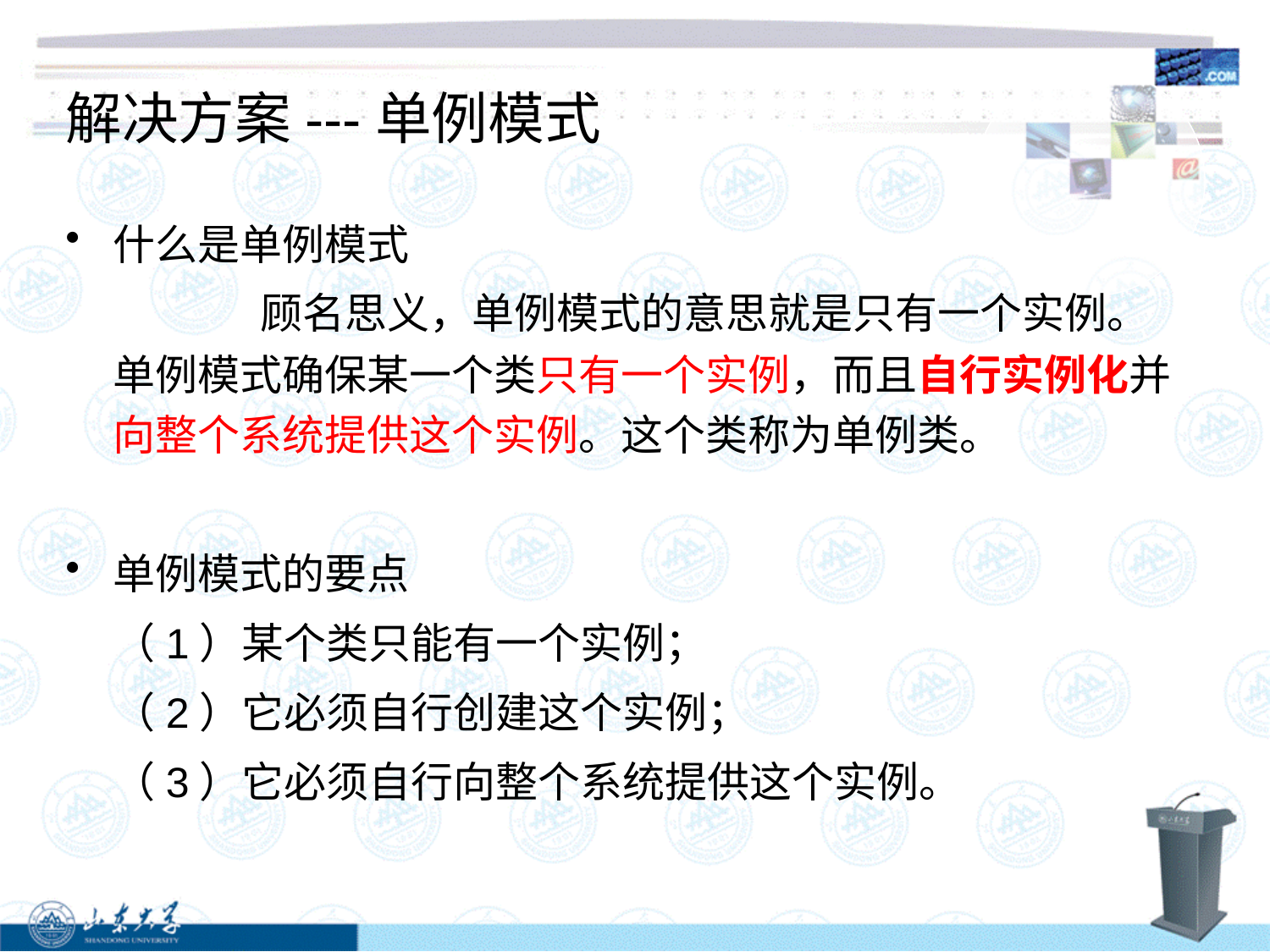

# 解决方案---单例模式
什么是单例模式
		 顾名思义，单例模式的意思就是只有一个实例。单例模式确保某一个类只有一个实例，而且自行实例化并向整个系统提供这个实例。这个类称为单例类。

单例模式的要点
	（1）某个类只能有一个实例；
	（2）它必须自行创建这个实例；
	（3）它必须自行向整个系统提供这个实例。